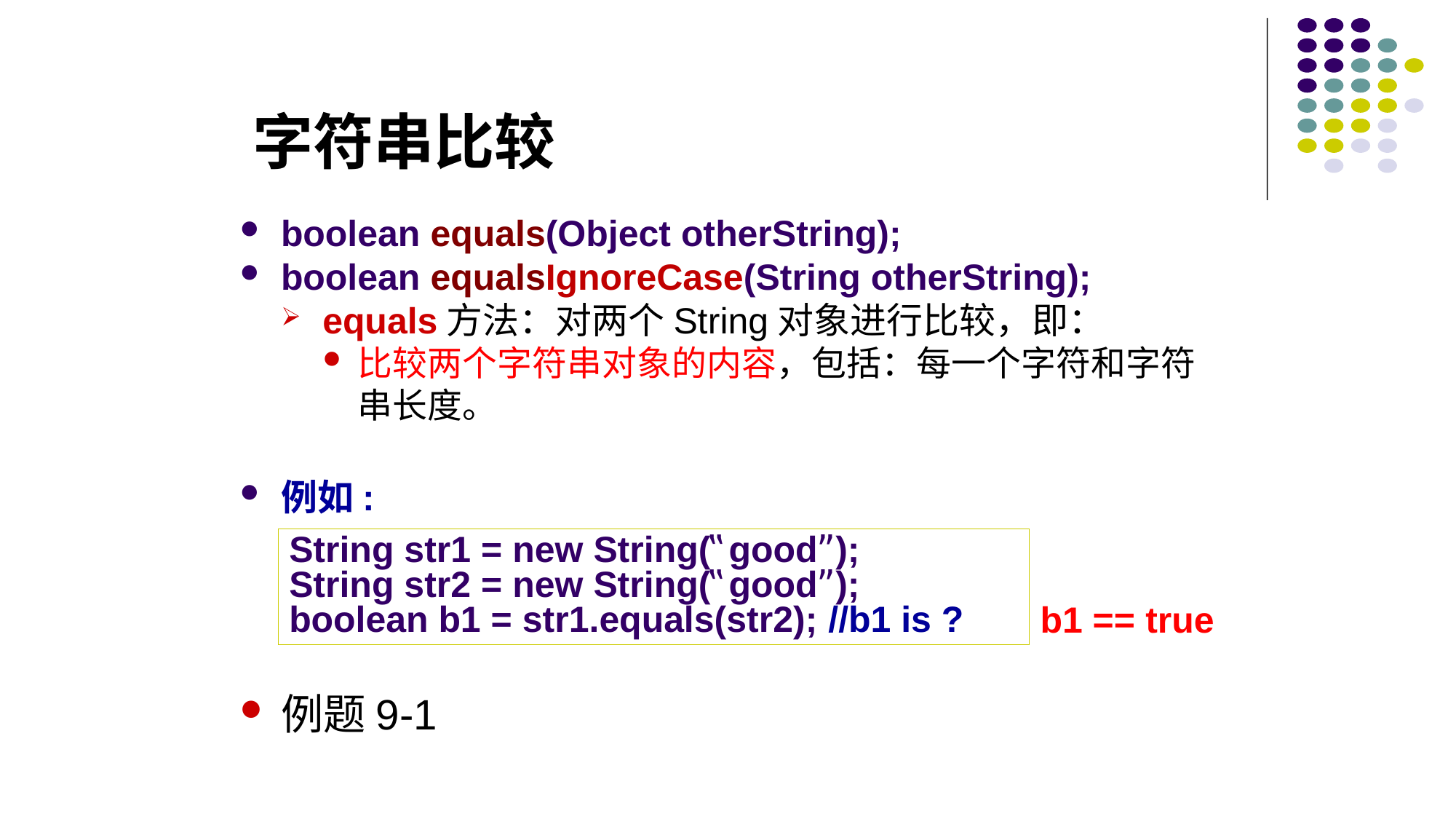

# 字符串比较
boolean equals(Object otherString);
boolean equalsIgnoreCase(String otherString);
equals方法：对两个String对象进行比较，即：
比较两个字符串对象的内容，包括：每一个字符和字符串长度。

例如:

例题9-1

String str1 = new String(“good”);
String str2 = new String(“good”);
boolean b1 = str1.equals(str2); //b1 is ?
b1 == true
18